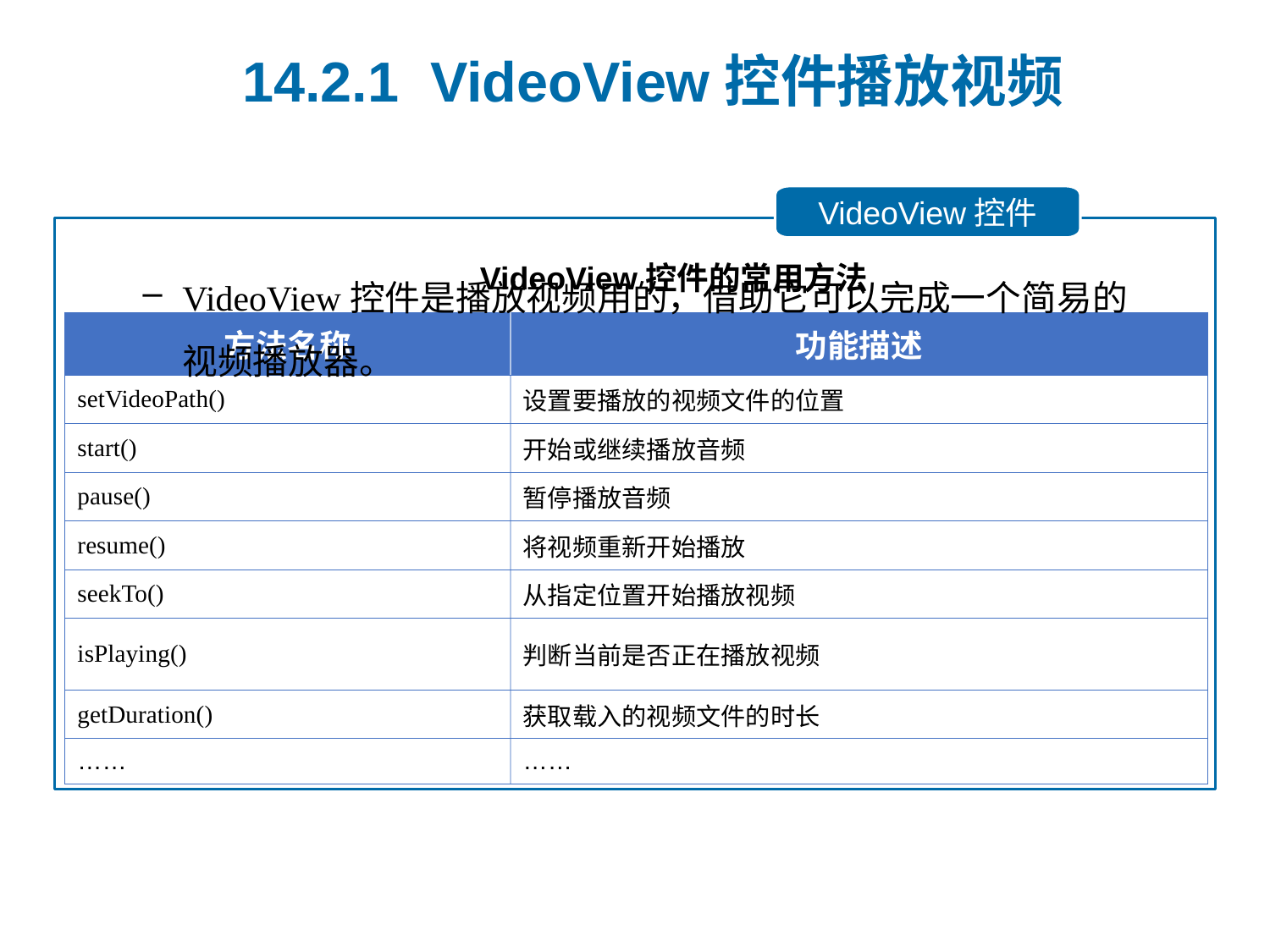

14.2.1  VideoView控件播放视频

VideoView控件

VideoView控件是播放视频用的，借助它可以完成一个简易的视频播放器。
VideoView控件的常用方法
| 方法名称 | 功能描述 |
| --- | --- |
| setVideoPath() | 设置要播放的视频文件的位置 |
| start() | 开始或继续播放音频 |
| pause() | 暂停播放音频 |
| resume() | 将视频重新开始播放 |
| seekTo() | 从指定位置开始播放视频 |
| isPlaying() | 判断当前是否正在播放视频 |
| getDuration() | 获取载入的视频文件的时长 |
| …… | …… |